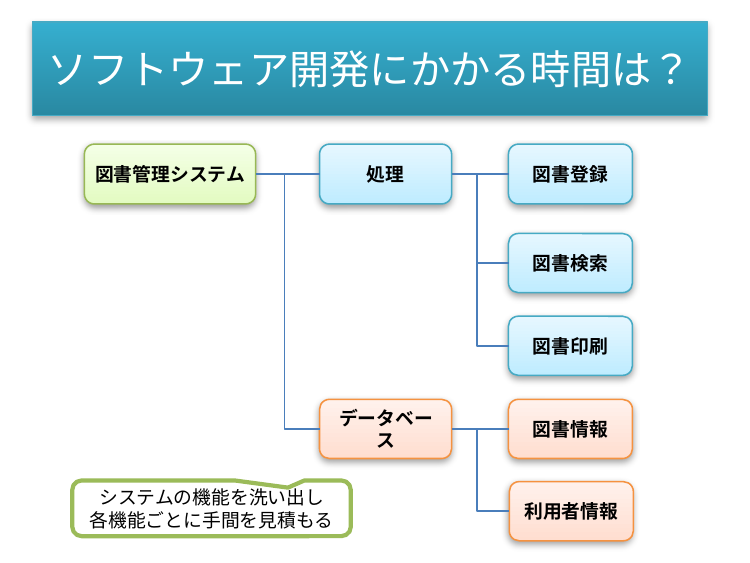

ソフトウェア開発にかかる時間は？
図書管理システム
処理
図書登録
図書検索
図書印刷
データベース
図書情報
システムの機能を洗い出し
各機能ごとに手間を見積もる
利用者情報